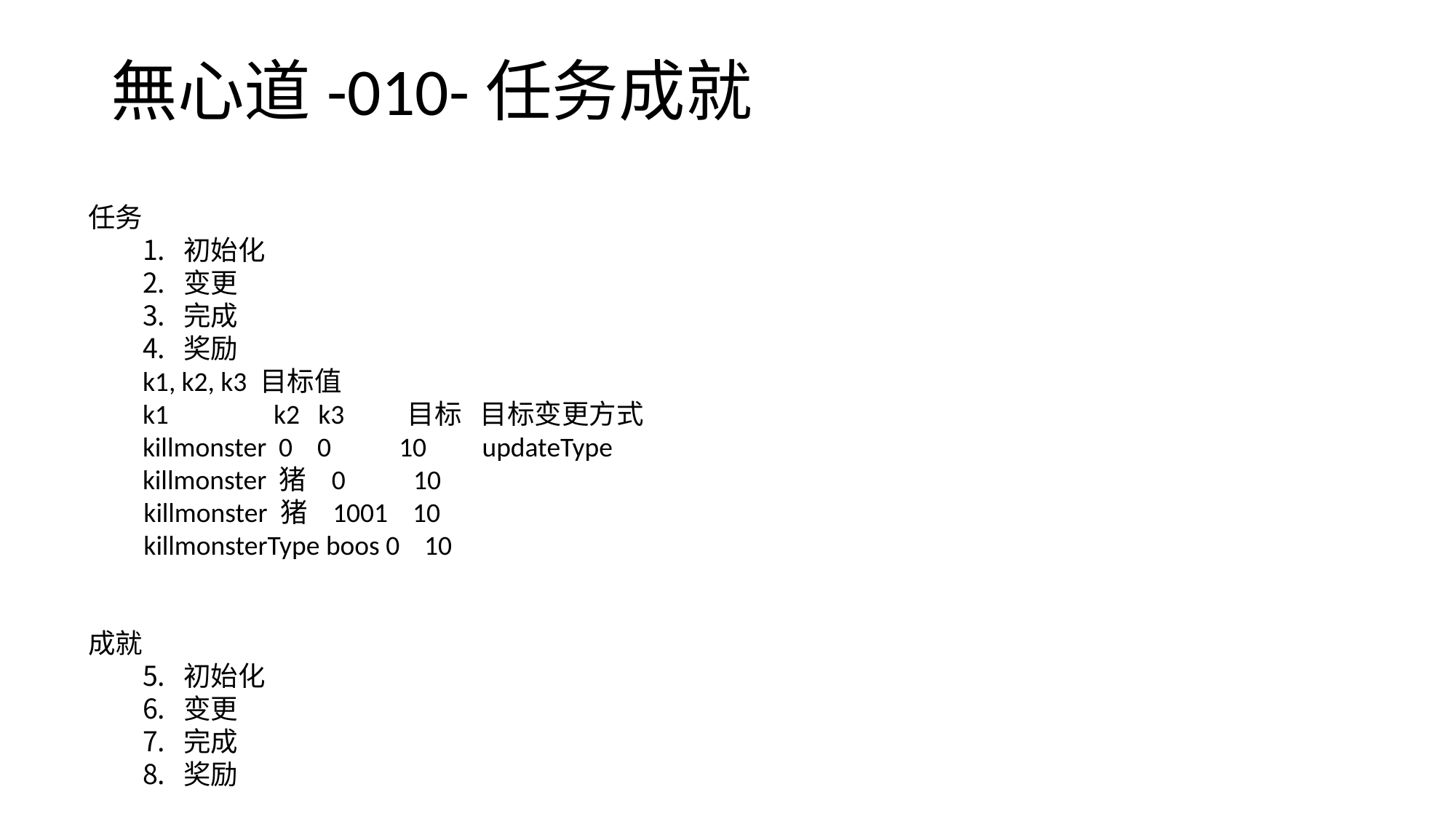

# 無心道-010-任务成就
任务
初始化
变更
完成
奖励
k1, k2, k3 目标值
k1                 k2   k3         目标   目标变更方式
killmonster  0    0           10         updateType
killmonster 猪   0           10
         killmonster 猪   1001    10
         killmonsterType boos 0    10

成就
初始化
变更
完成
奖励